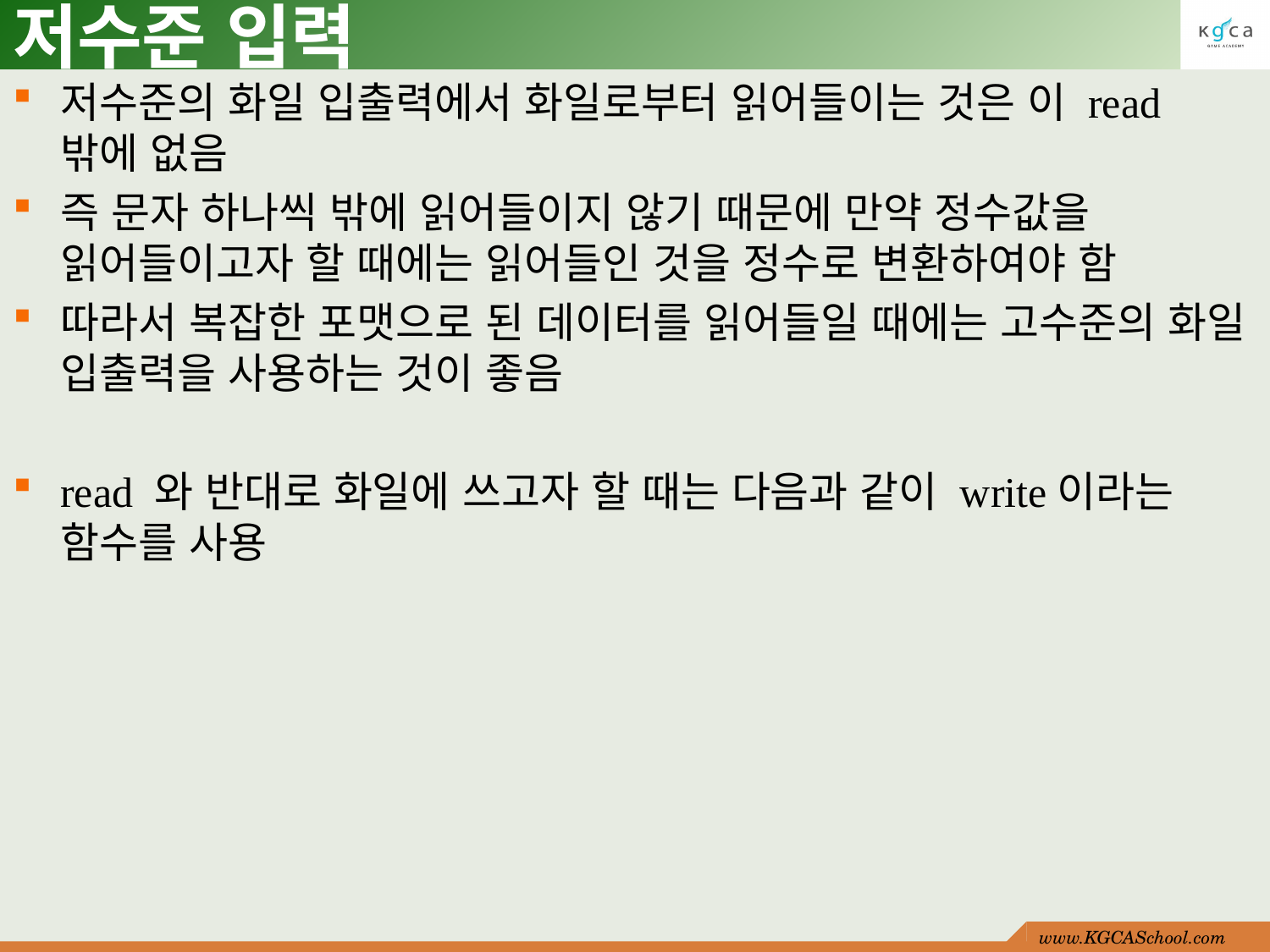

# 저수준 입력
저수준의 화일 입출력에서 화일로부터 읽어들이는 것은 이 read 밖에 없음
즉 문자 하나씩 밖에 읽어들이지 않기 때문에 만약 정수값을 읽어들이고자 할 때에는 읽어들인 것을 정수로 변환하여야 함
따라서 복잡한 포맷으로 된 데이터를 읽어들일 때에는 고수준의 화일 입출력을 사용하는 것이 좋음

read 와 반대로 화일에 쓰고자 할 때는 다음과 같이 write이라는 함수를 사용